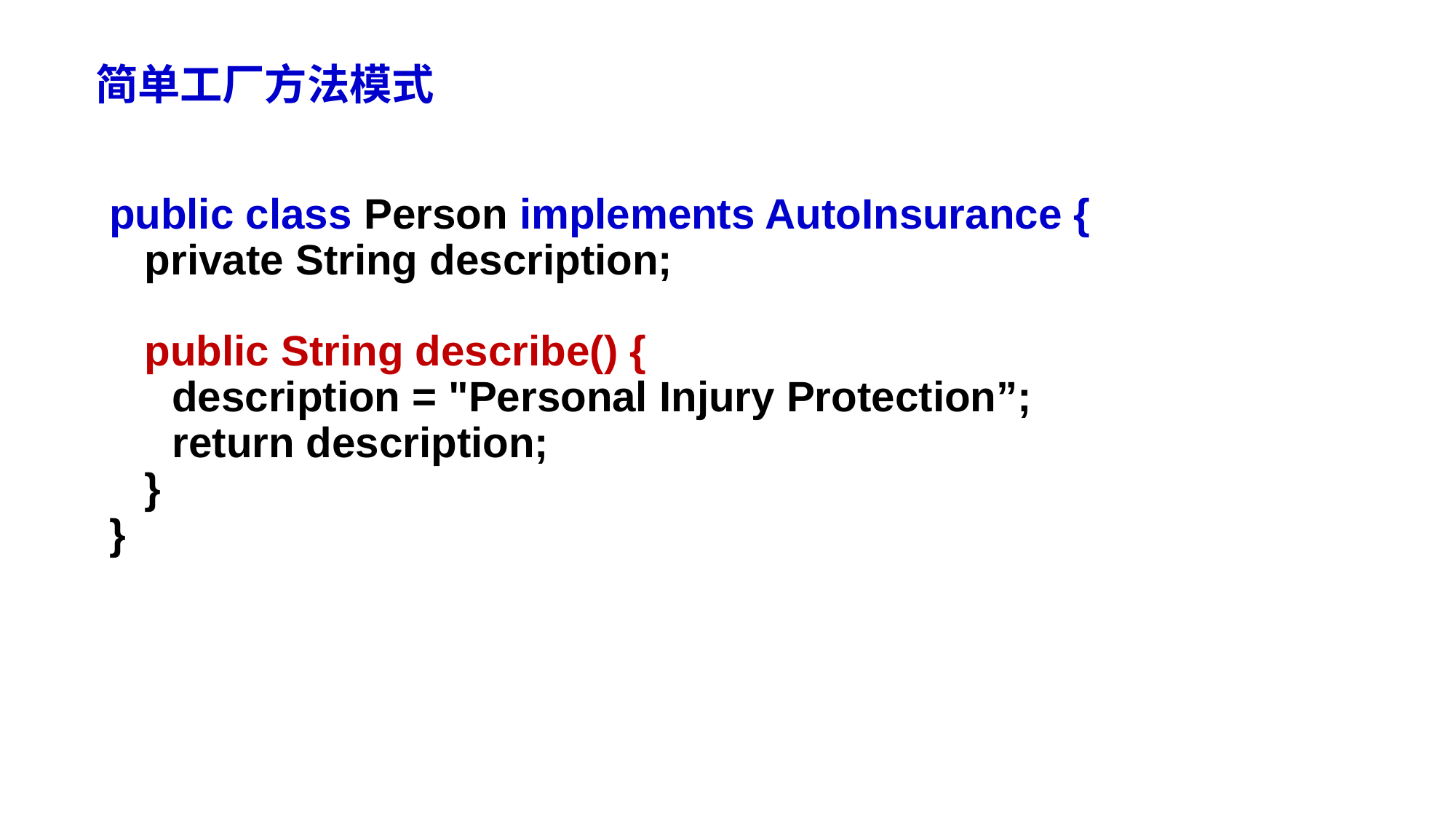

简单工厂方法模式
public class Person implements AutoInsurance {
   private String description;

   public String describe() {
	   description = "Personal Injury Protection”;
	   return description;
   }
}
23